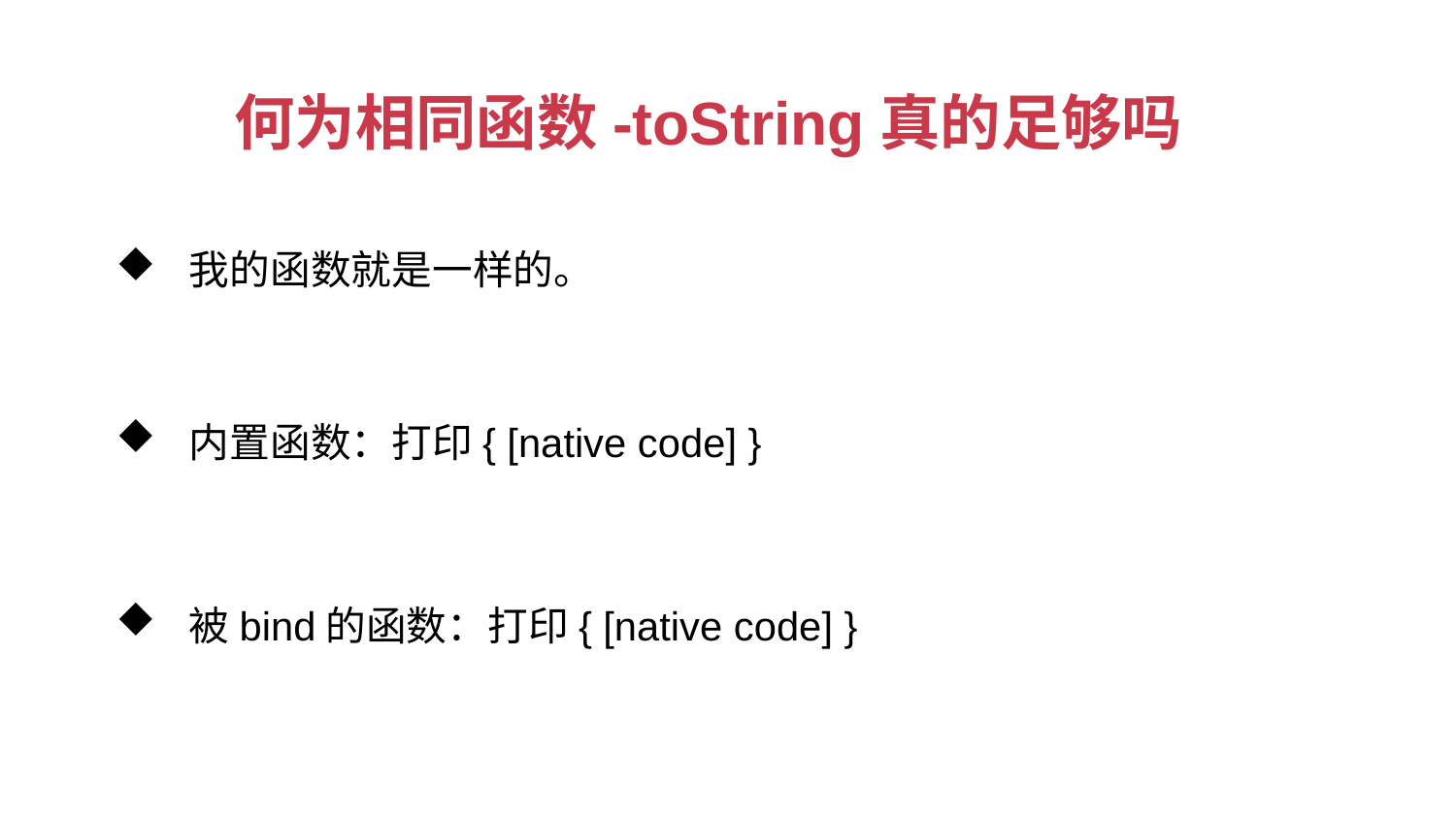

何为相同函数-toString真的足够吗
 我的函数就是一样的。
 内置函数：打印{ [native code] }
 被bind的函数：打印{ [native code] }